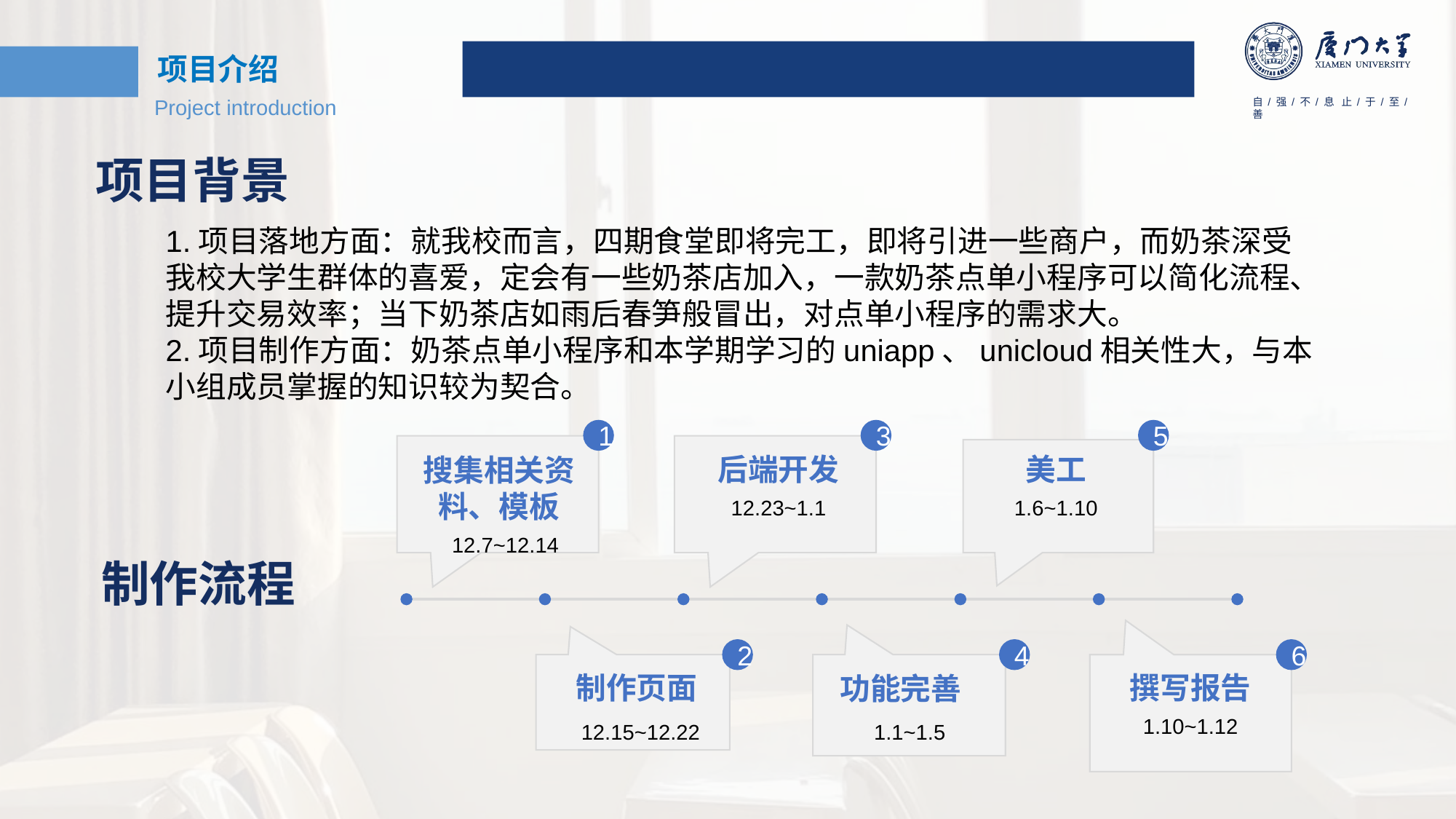

项目介绍
Project introduction
项目背景
1.项目落地方面：就我校而言，四期食堂即将完工，即将引进一些商户，而奶茶深受我校大学生群体的喜爱，定会有一些奶茶店加入，一款奶茶点单小程序可以简化流程、提升交易效率；当下奶茶店如雨后春笋般冒出，对点单小程序的需求大。
2.项目制作方面：奶茶点单小程序和本学期学习的uniapp、unicloud相关性大，与本小组成员掌握的知识较为契合。
1
3
5

后端开发
美工
搜集相关资料、模板

12.23~1.1
1.6~1.10
12.7~12.14
制作流程

2
4
6

制作页面
撰写报告
功能完善
1.10~1.12
12.15~12.22
1.1~1.5